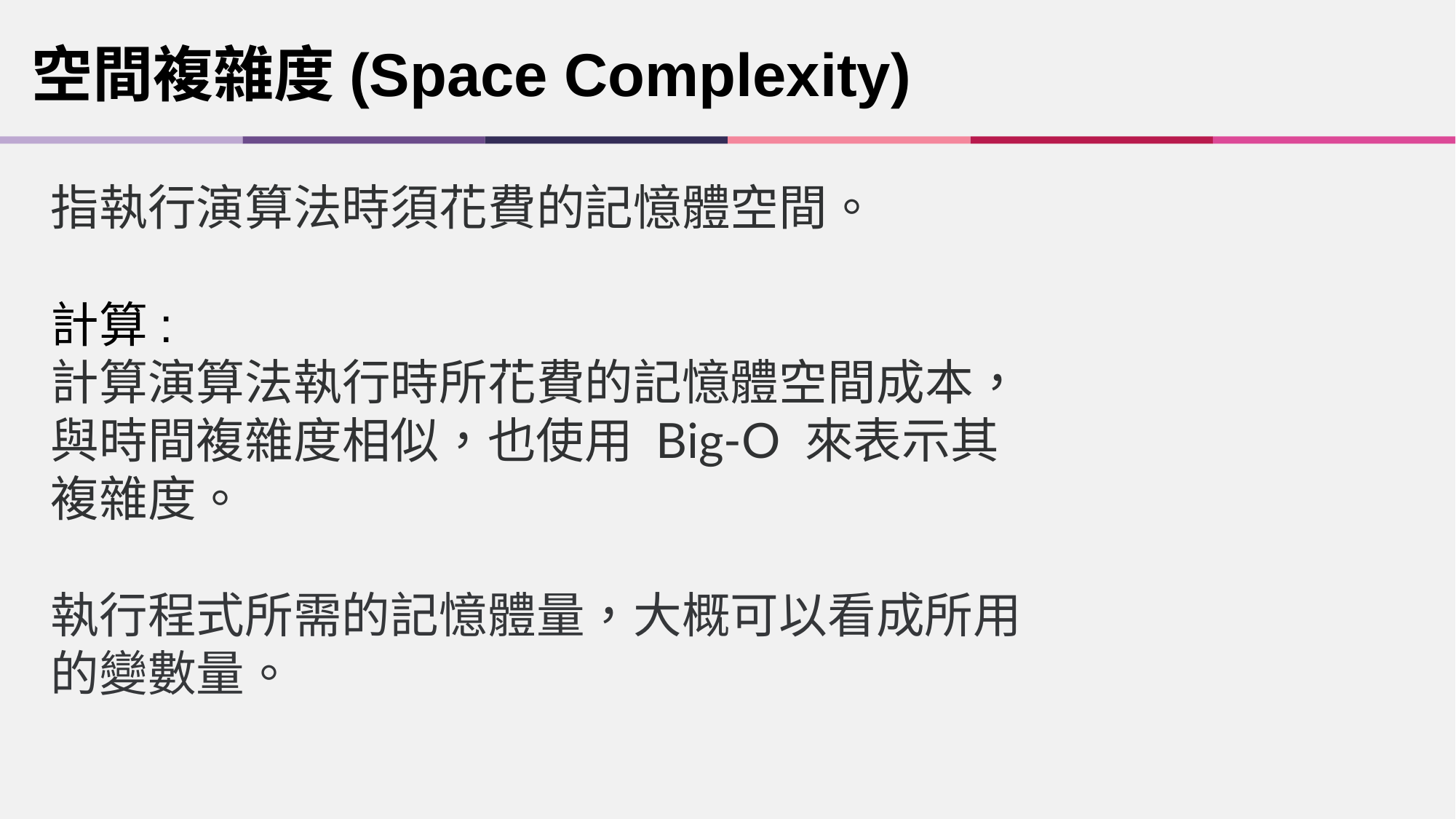

空間複雜度(Space Complexity)
指執行演算法時須花費的記憶體空間。

計算:
計算演算法執行時所花費的記憶體空間成本，
與時間複雜度相似，也使用 Big-O 來表示其複雜度。

執行程式所需的記憶體量，大概可以看成所用的變數量。